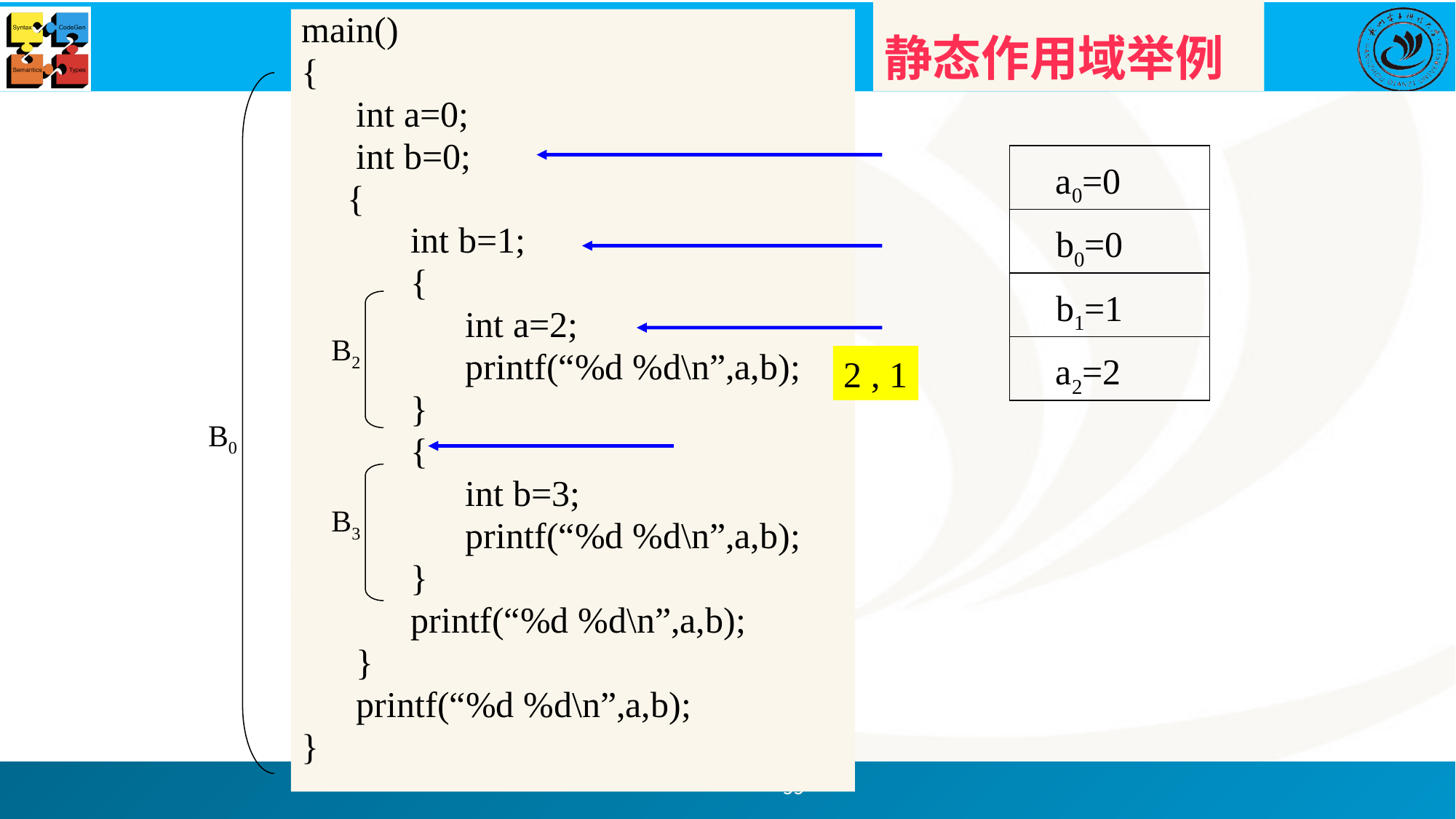

# 静态作用域举例
main()
{
      int a=0;
      int b=0;
     {
            int b=1;
            {
                  int a=2;
                  printf(“%d %d\n”,a,b);
            }
            {
                  int b=3;
                  printf(“%d %d\n”,a,b);
            }
            printf(“%d %d\n”,a,b);
      }
      printf(“%d %d\n”,a,b);
}

B0

a0=0

b0=0

b1=1

B2

a2=2
2 , 1

B3
55